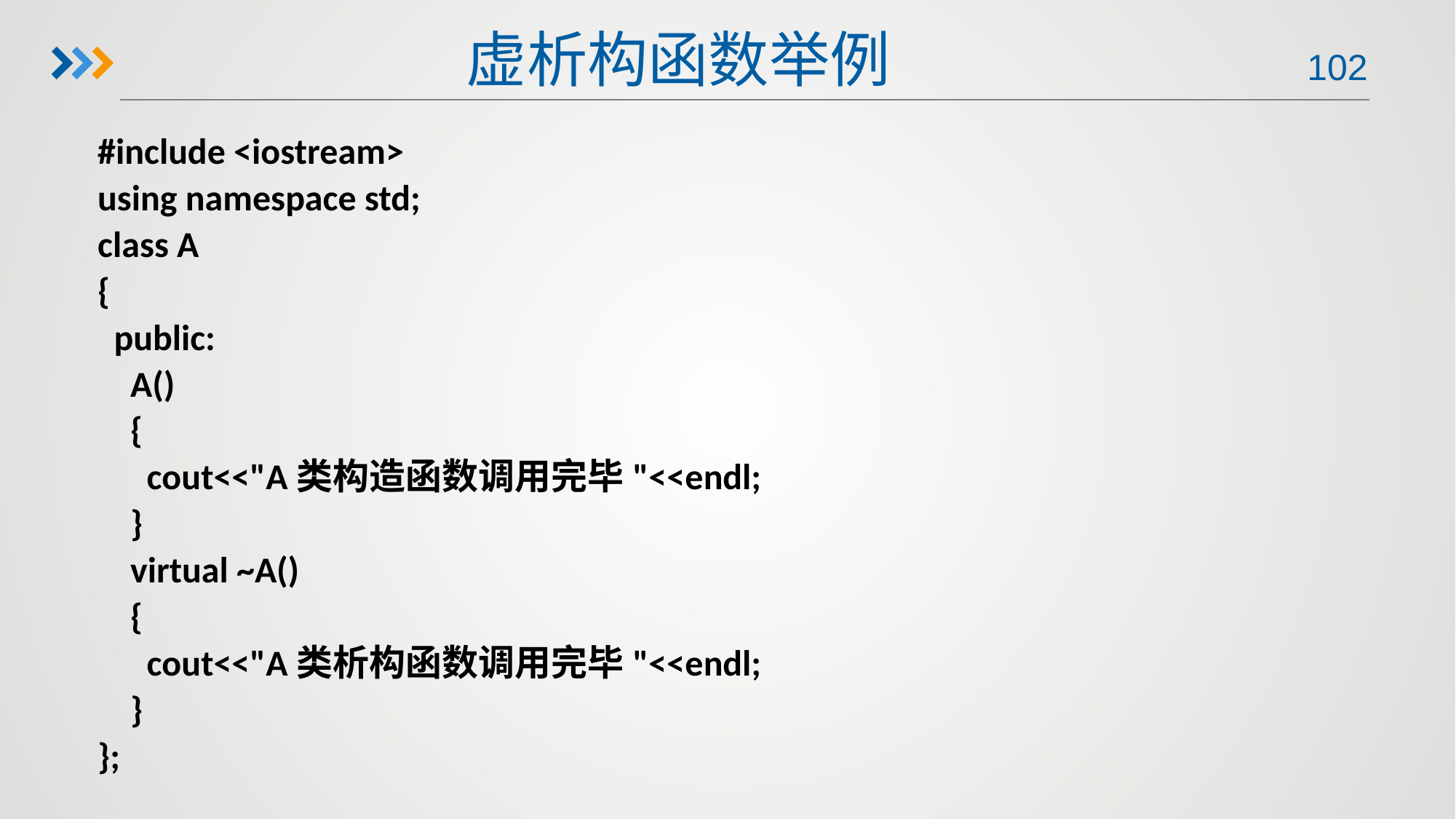

虚析构函数举例
#include <iostream>
using namespace std;
class A
{
  public:
    A()
    {
      cout<<"A类构造函数调用完毕"<<endl;
    }
    virtual ~A()
    {
      cout<<"A类析构函数调用完毕"<<endl;
    }
};